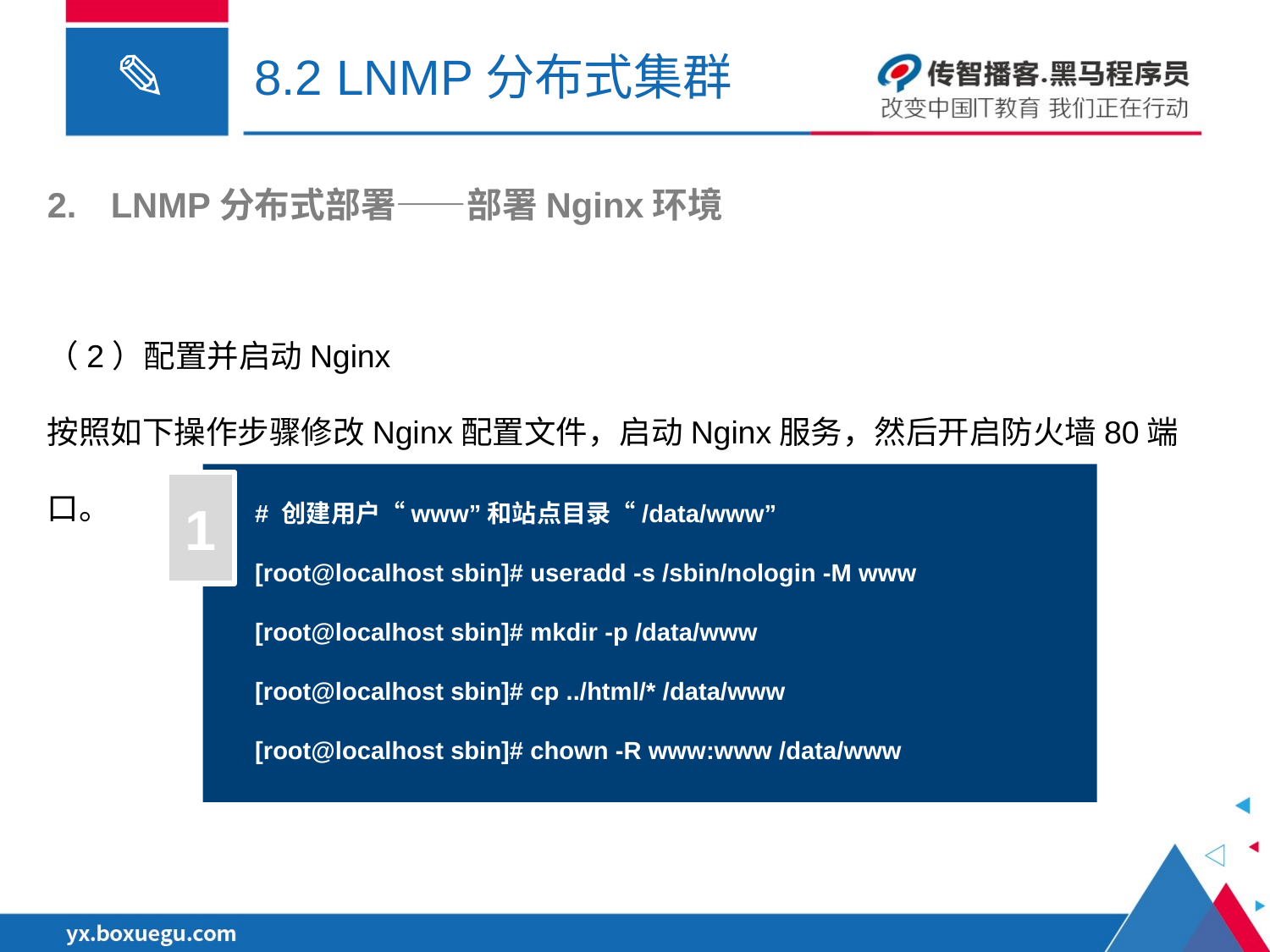

# 8.2 LNMP分布式集群
LNMP分布式部署——部署Nginx环境
（2）配置并启动Nginx
按照如下操作步骤修改Nginx配置文件，启动Nginx服务，然后开启防火墙80端口。
# 创建用户“www”和站点目录“/data/www”
[root@localhost sbin]# useradd -s /sbin/nologin -M www
[root@localhost sbin]# mkdir -p /data/www
[root@localhost sbin]# cp ../html/* /data/www
[root@localhost sbin]# chown -R www:www /data/www

1